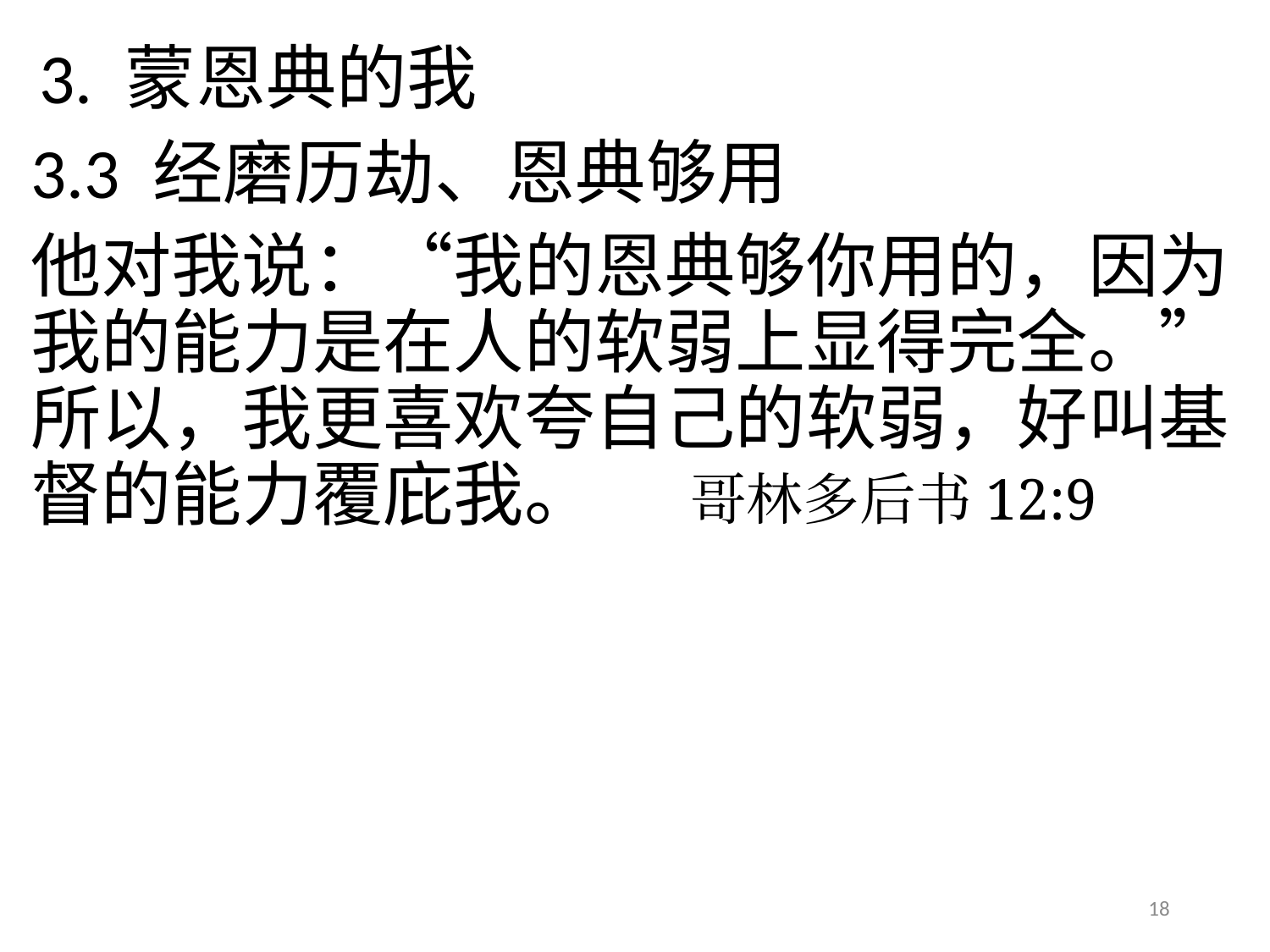

# 3. 蒙恩典的我
3.3 经磨历劫、恩典够用
他对我说：“我的恩典够你用的，因为我的能力是在人的软弱上显得完全。”所以，我更喜欢夸自己的软弱，好叫基督的能力覆庇我。      哥林多后书12:9

18